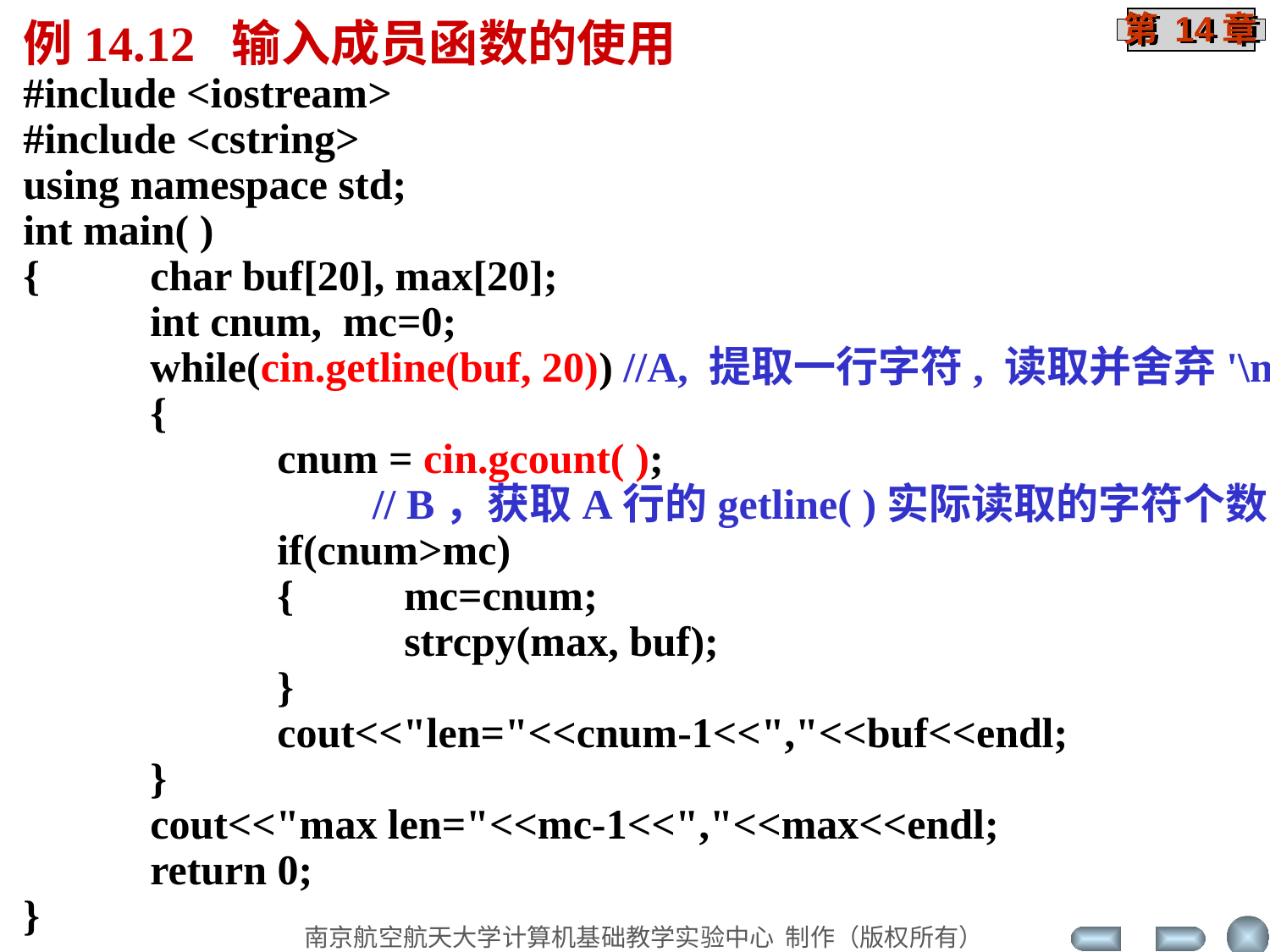

例14.12  输入成员函数的使用
#include <iostream>
#include <cstring>
using namespace std;
int main( )
{	char buf[20], max[20];
	int cnum,  mc=0;
	while(cin.getline(buf, 20)) //A, 提取一行字符, 读取并舍弃'\n'
	{
		cnum = cin.gcount( );
                                 // B，获取A行的getline( )实际读取的字符个数
		if(cnum>mc)
		{	mc=cnum;
			strcpy(max, buf);
		}
		cout<<"len="<<cnum-1<<","<<buf<<endl;
	}
	cout<<"max len="<<mc-1<<","<<max<<endl;
	return 0;
}